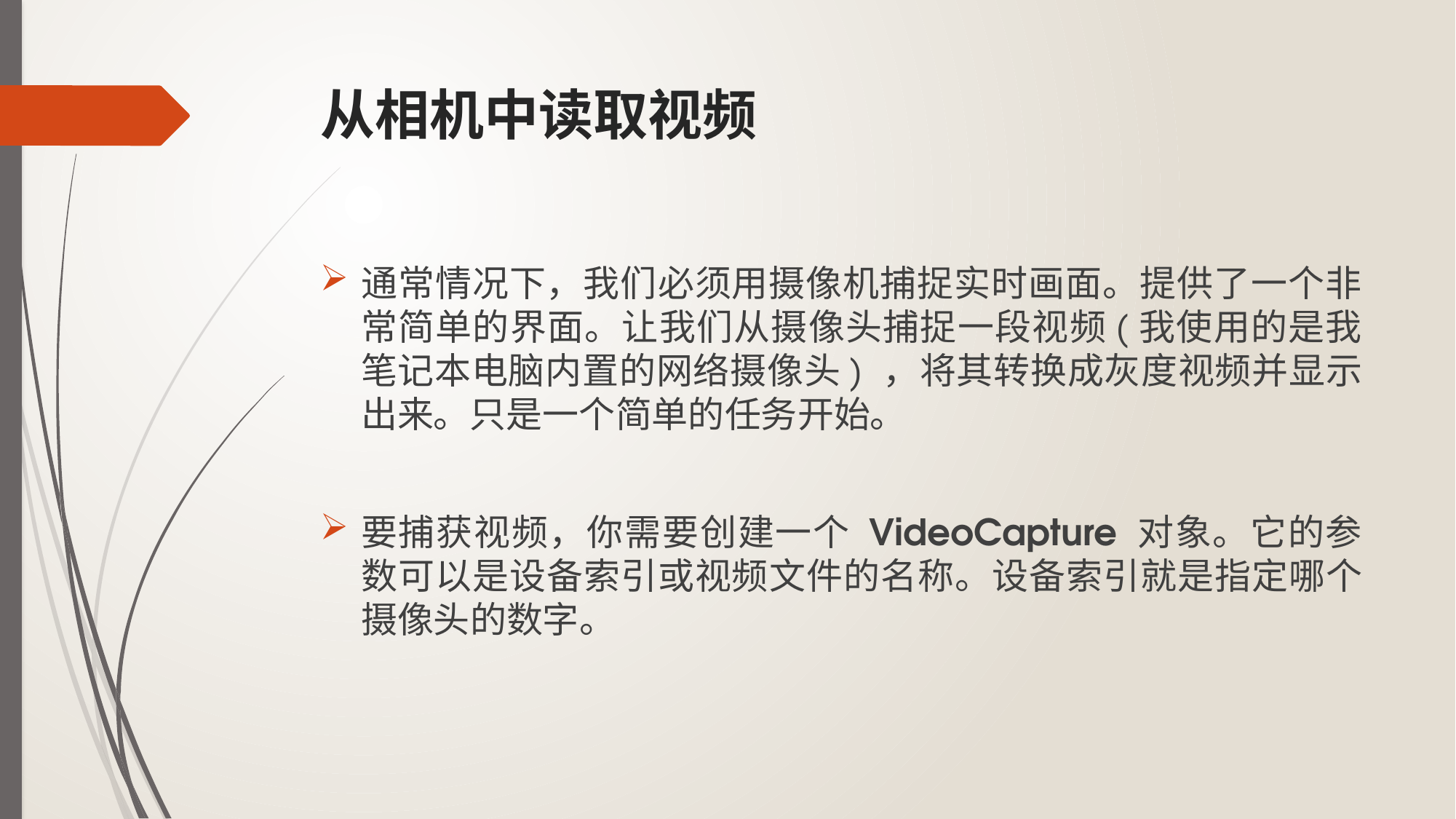

# 从相机中读取视频
通常情况下，我们必须用摄像机捕捉实时画面。提供了一个非常简单的界面。让我们从摄像头捕捉一段视频(我使用的是我笔记本电脑内置的网络摄像头) ，将其转换成灰度视频并显示出来。只是一个简单的任务开始。

要捕获视频，你需要创建一个 VideoCapture 对象。它的参数可以是设备索引或视频文件的名称。设备索引就是指定哪个摄像头的数字。